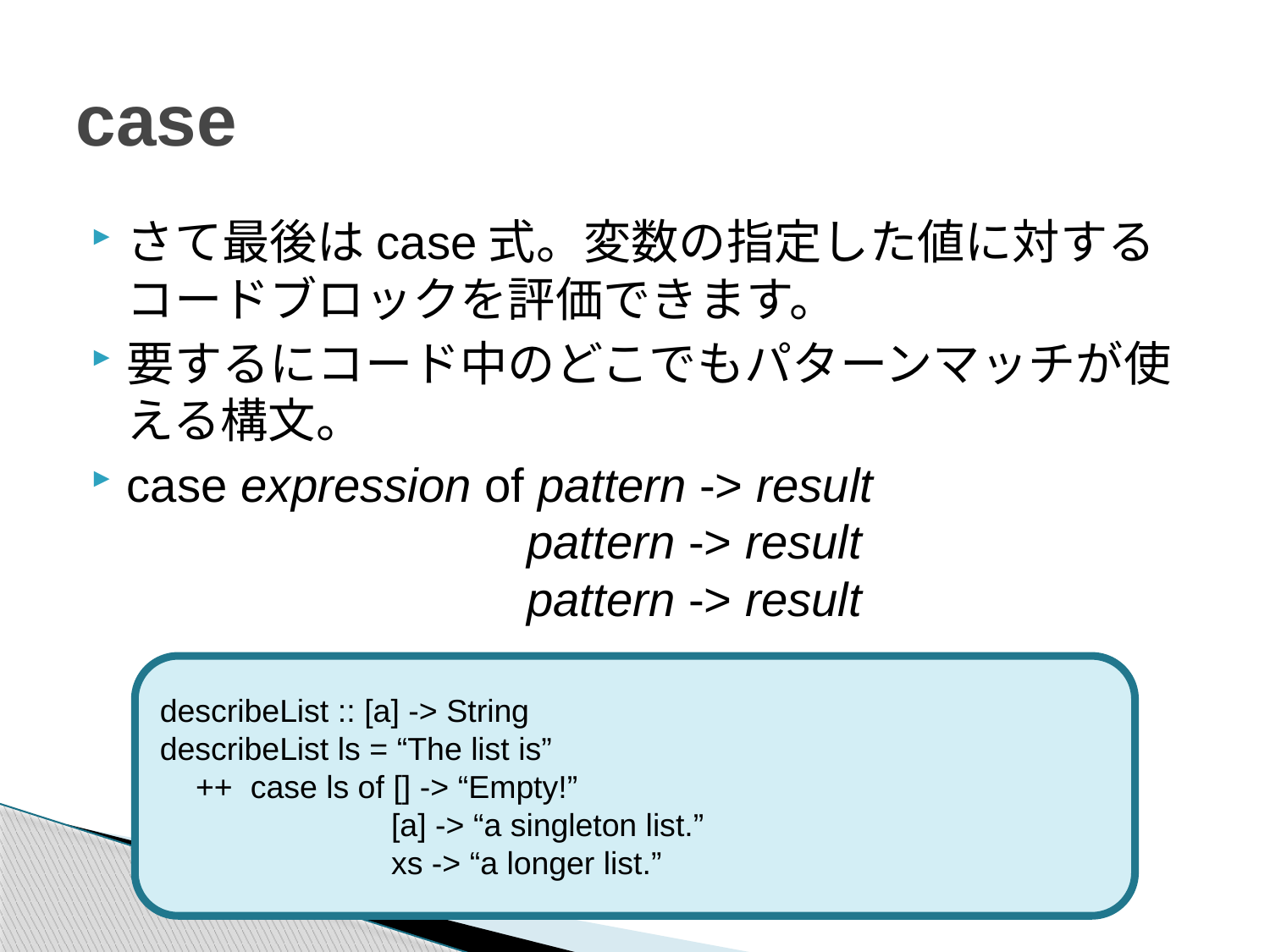

# case
さて最後はcase式。変数の指定した値に対するコードブロックを評価できます。
要するにコード中のどこでもパターンマッチが使える構文。
case expression of pattern -> result
                              pattern -> result
                              pattern -> result
describeList :: [a] -> String
describeList ls = “The list is”
    ++  case ls of [] -> “Empty!”
                          [a] -> “a singleton list.”
                          xs -> “a longer list.”